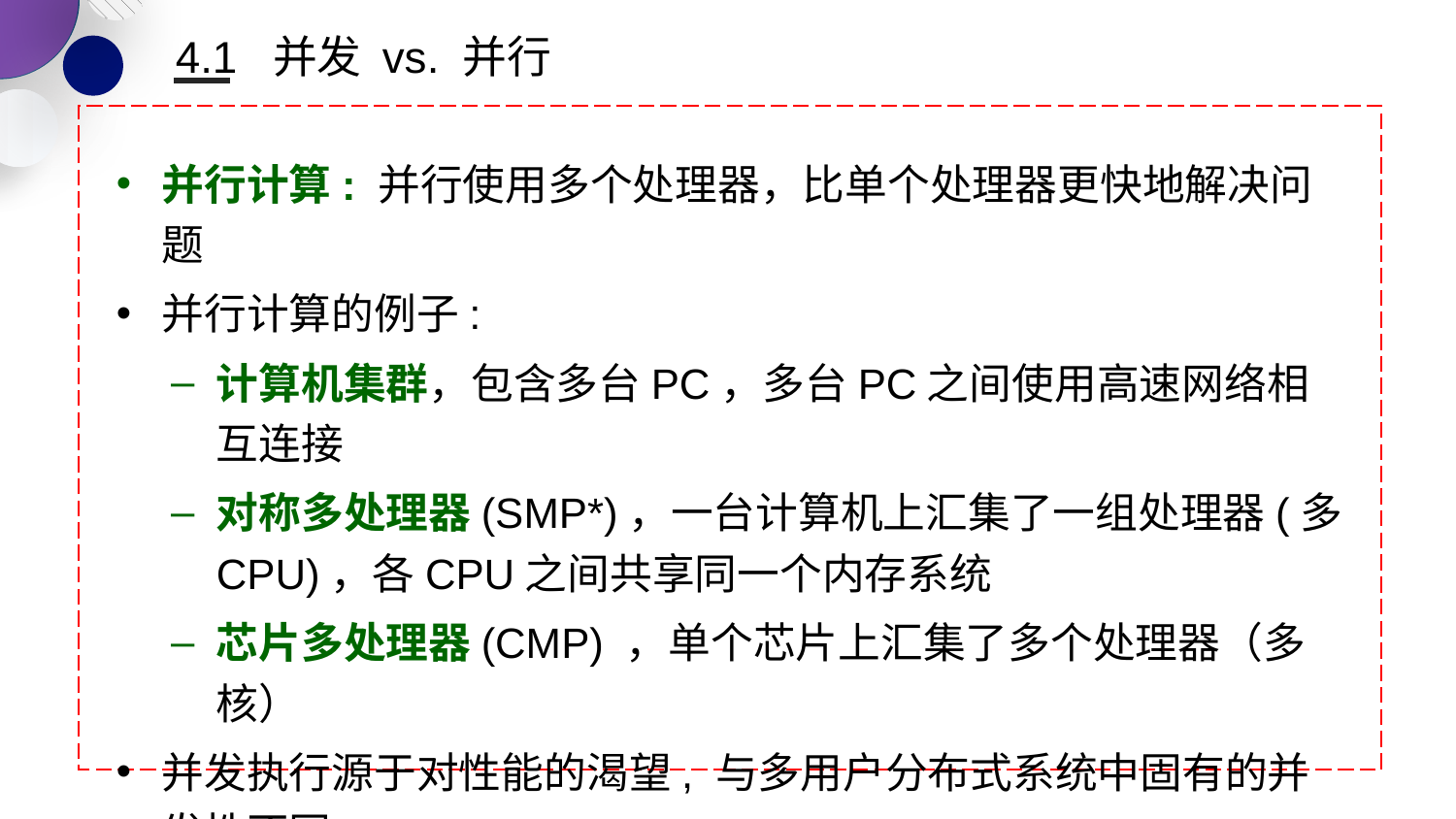

4.1  并发 vs. 并行

并行计算: 并行使用多个处理器，比单个处理器更快地解决问题
并行计算的例子:
计算机集群，包含多台PC，多台PC之间使用高速网络相互连接
对称多处理器(SMP*)，一台计算机上汇集了一组处理器(多CPU)，各CPU之间共享同一个内存系统
芯片多处理器(CMP) ，单个芯片上汇集了多个处理器（多核）
并发执行源于对性能的渴望, 与多用户分布式系统中固有的并发性不同